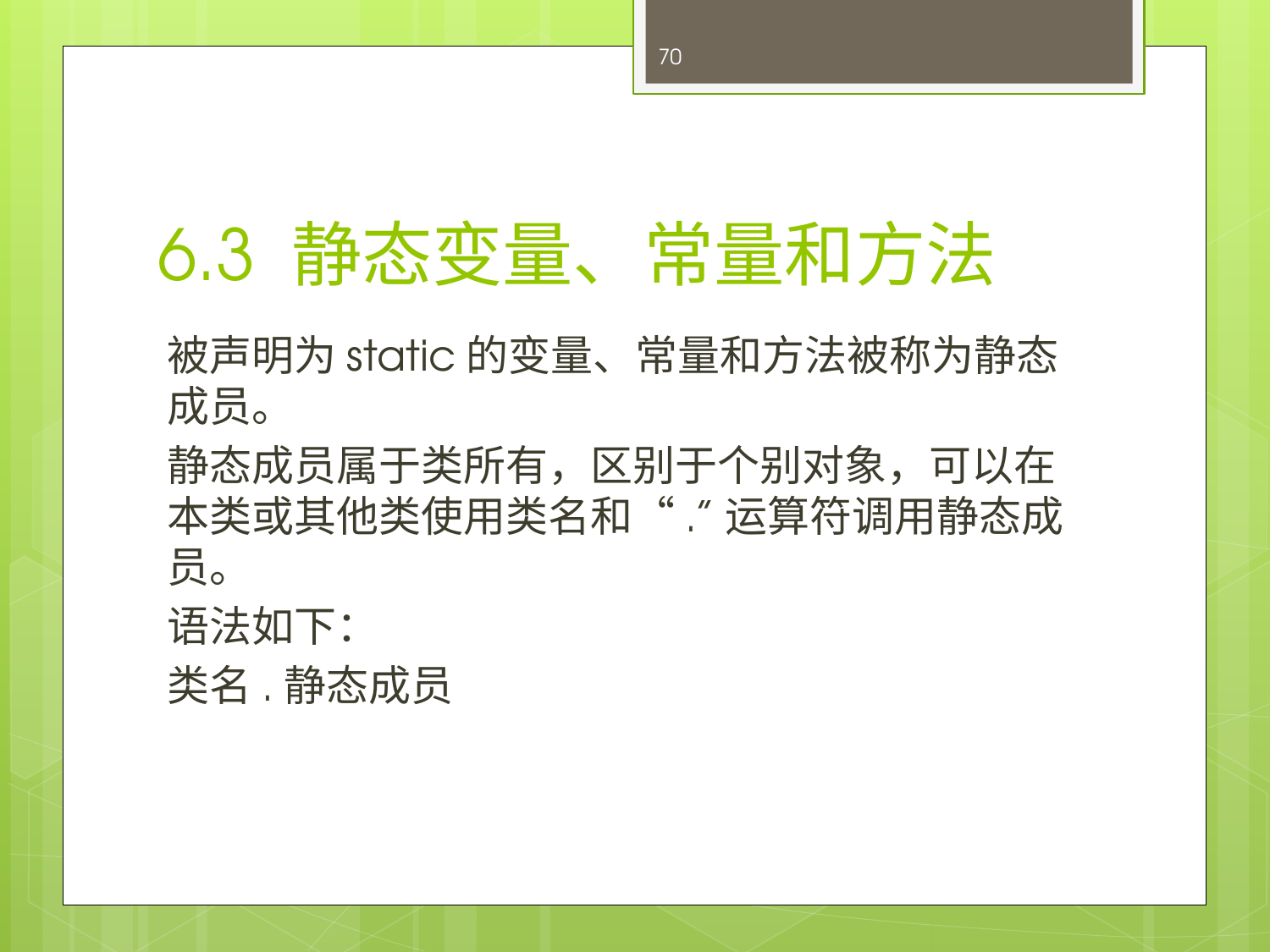

70
# 6.3 静态变量、常量和方法
被声明为static的变量、常量和方法被称为静态成员。
静态成员属于类所有，区别于个别对象，可以在本类或其他类使用类名和“.”运算符调用静态成员。
语法如下：
类名.静态成员